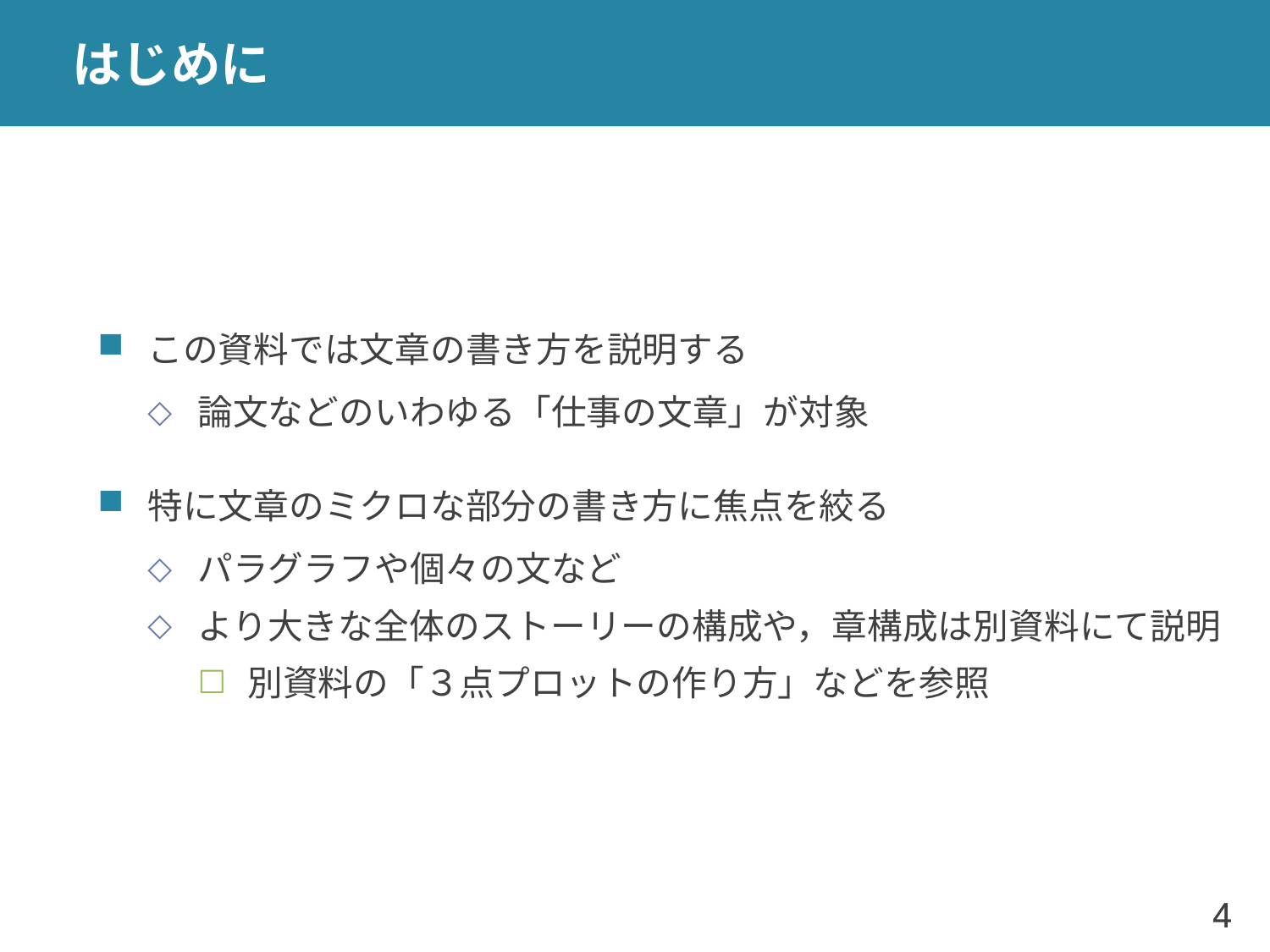

# はじめに
この資料では文章の書き方を説明する
論文などのいわゆる「仕事の文章」が対象
特に文章のミクロな部分の書き方に焦点を絞る
パラグラフや個々の文など
より大きな全体のストーリーの構成や，章構成は別資料にて説明
別資料の「３点プロットの作り方」などを参照